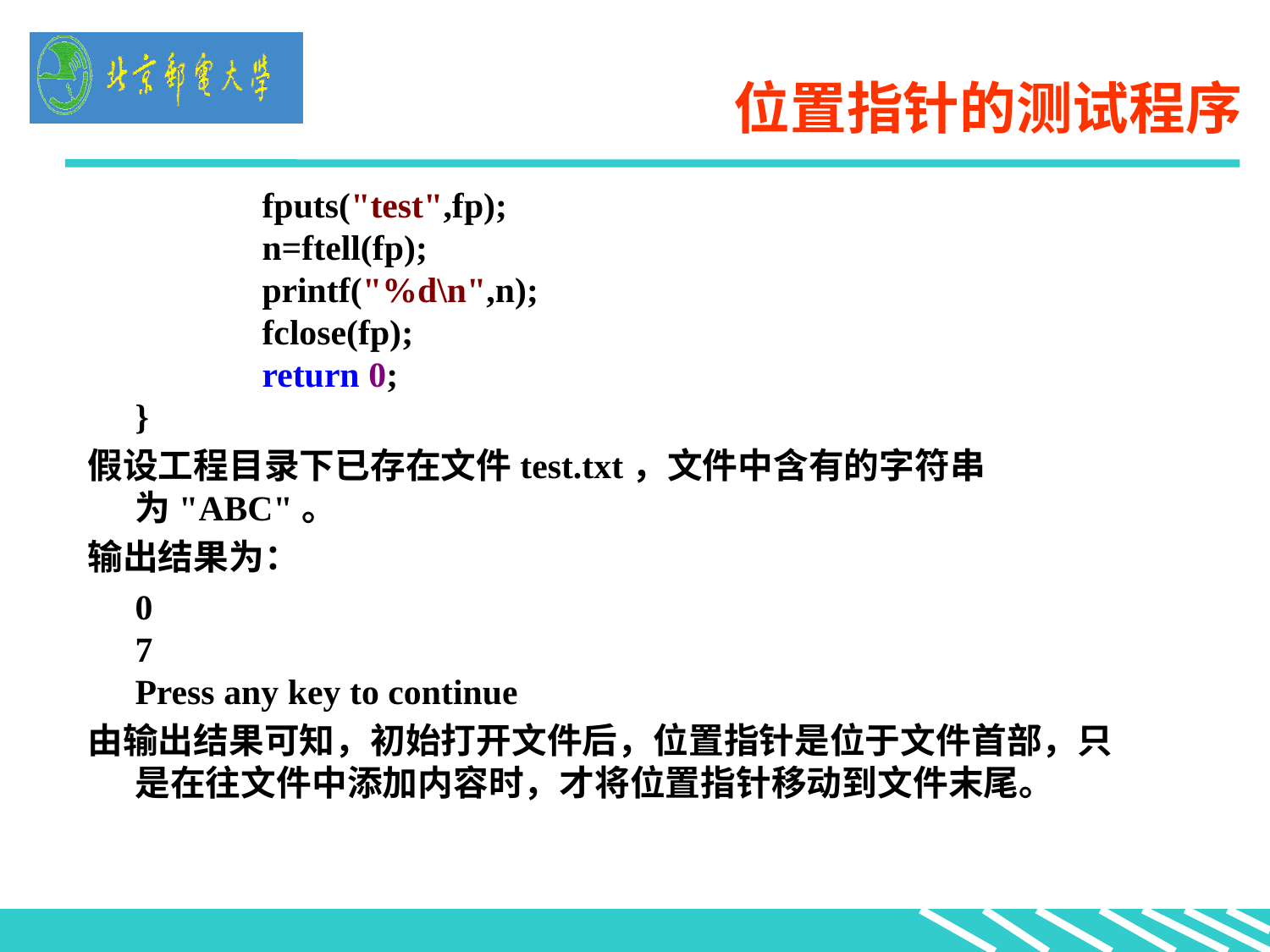

# 位置指针的测试程序
		fputs("test",fp);
	n=ftell(fp);
	printf("%d\n",n);
	fclose(fp);
	return 0;
}
假设工程目录下已存在文件test.txt，文件中含有的字符串为"ABC"。
输出结果为：
	0
7
Press any key to continue
由输出结果可知，初始打开文件后，位置指针是位于文件首部，只是在往文件中添加内容时，才将位置指针移动到文件末尾。
8